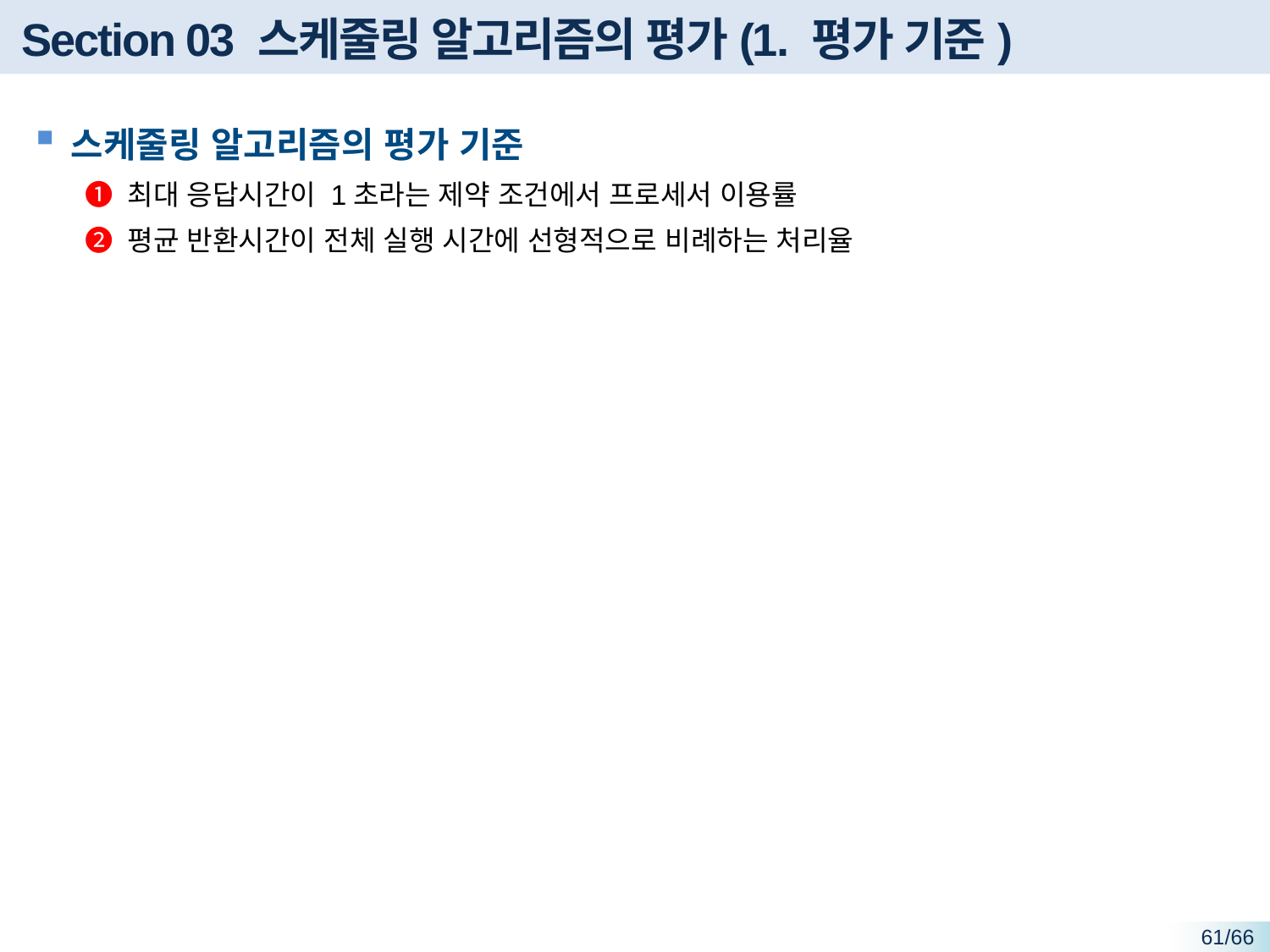

# Section 03 스케줄링 알고리즘의 평가(1. 평가 기준)
스케줄링 알고리즘의 평가 기준
❶ 최대 응답시간이 1초라는 제약 조건에서 프로세서 이용률
❷ 평균 반환시간이 전체 실행 시간에 선형적으로 비례하는 처리율